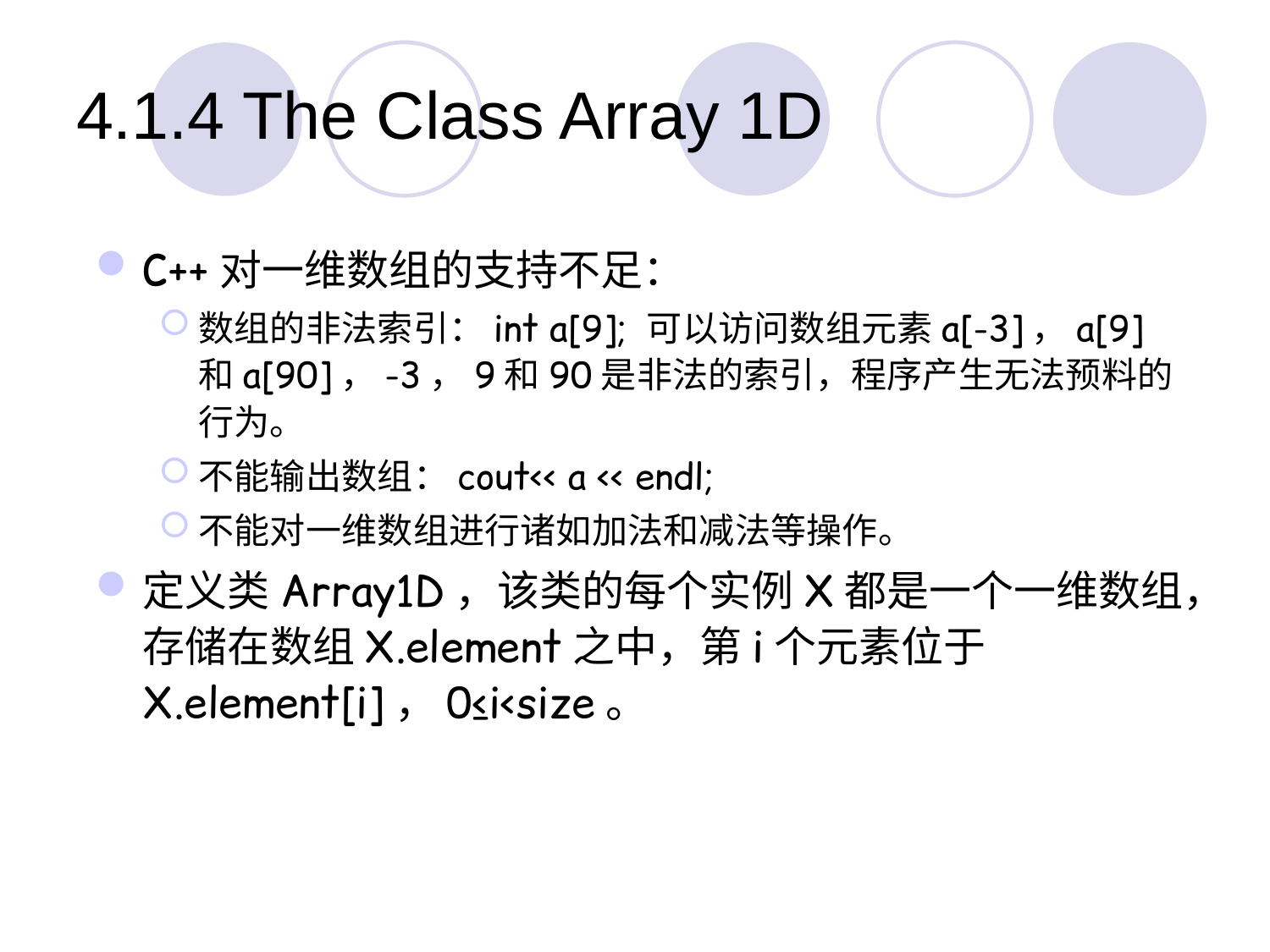

# 4.1.4 The Class Array 1D
C++对一维数组的支持不足：
数组的非法索引：int a[9]; 可以访问数组元素a[-3]，a[9]和a[90]，-3，9和90是非法的索引，程序产生无法预料的行为。
不能输出数组：cout<< a << endl;
不能对一维数组进行诸如加法和减法等操作。
定义类Array1D，该类的每个实例X都是一个一维数组，存储在数组X.element之中，第i个元素位于X.element[i]，0≤i<size。

11